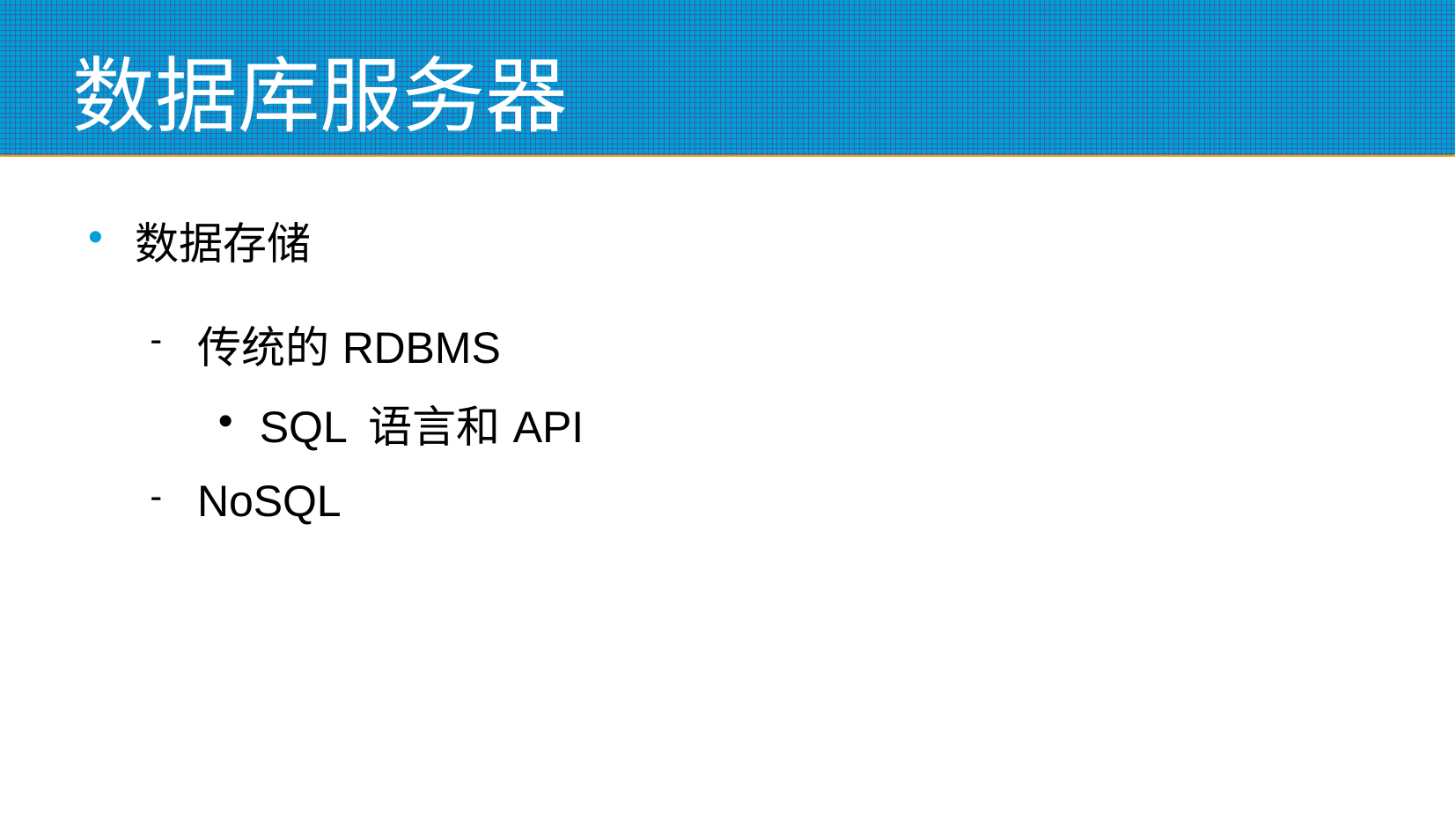

# 数据库服务器
数据存储
传统的RDBMS
SQL 语言和API
NoSQL